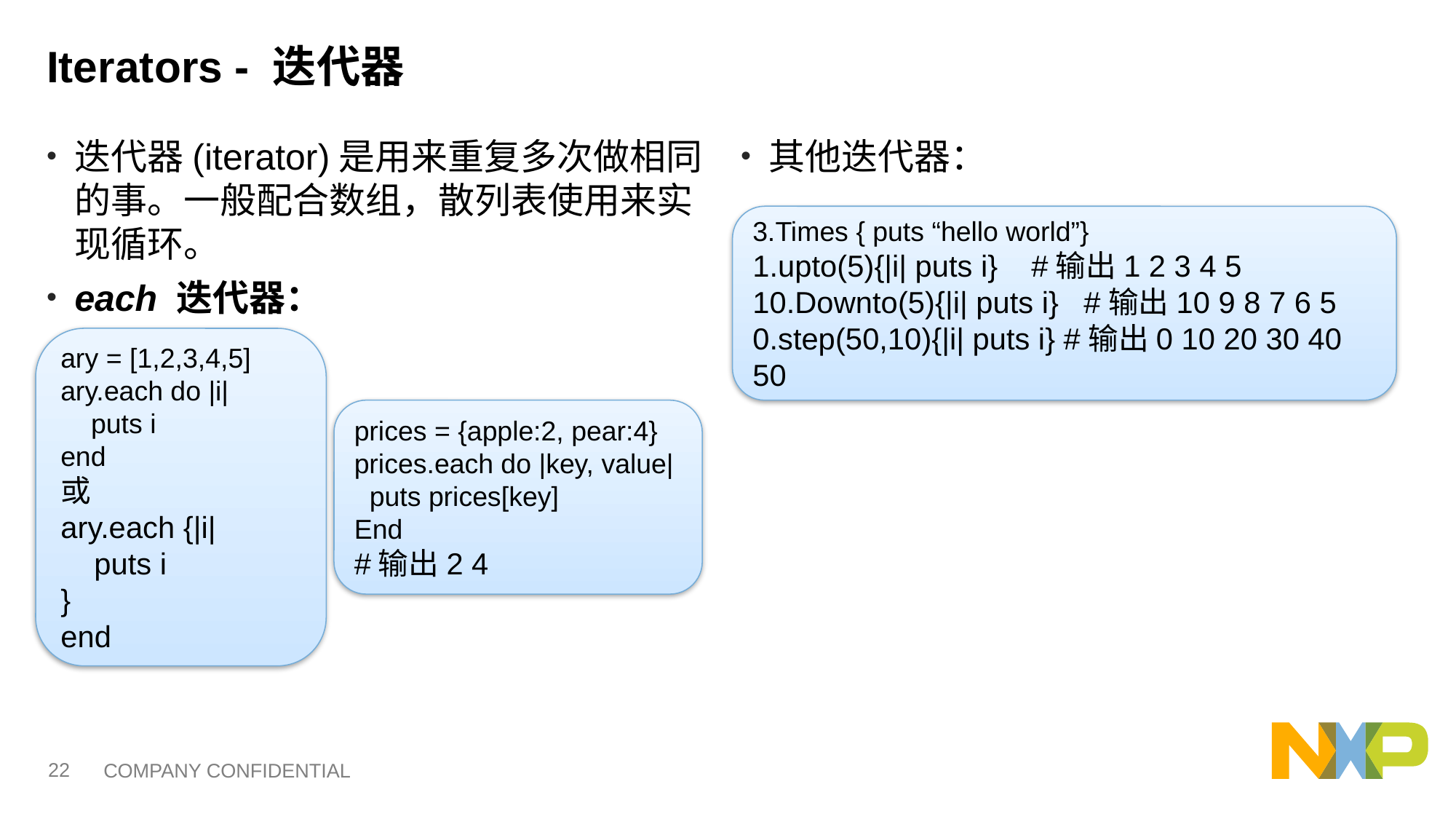

# Iterators - 迭代器
迭代器(iterator)是用来重复多次做相同的事。一般配合数组，散列表使用来实现循环。
each 迭代器：

其他迭代器：

3.Times { puts “hello world”}
1.upto(5){|i| puts i}    #输出1 2 3 4 5
10.Downto(5){|i| puts i}   #输出10 9 8 7 6 5
0.step(50,10){|i| puts i} #输出0 10 20 30 40 50
ary = [1,2,3,4,5]
ary.each do |i|
    puts i
end
或
ary.each {|i|
    puts i
}
end
prices = {apple:2, pear:4}
prices.each do |key, value|
  puts prices[key]
End
#输出2 4